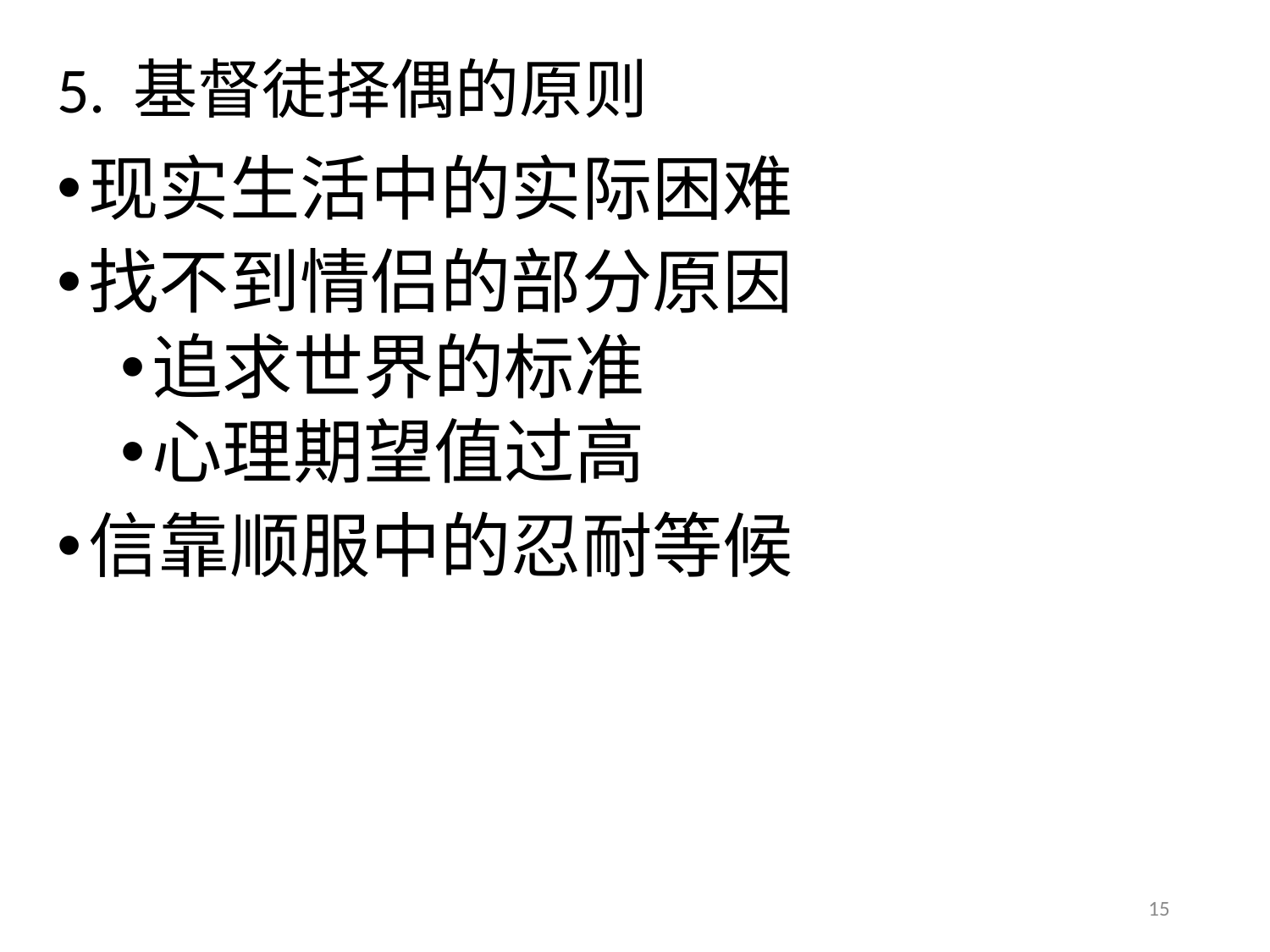

# 5. 基督徒择偶的原则
现实生活中的实际困难
找不到情侣的部分原因
追求世界的标准
心理期望值过高
信靠顺服中的忍耐等候
15